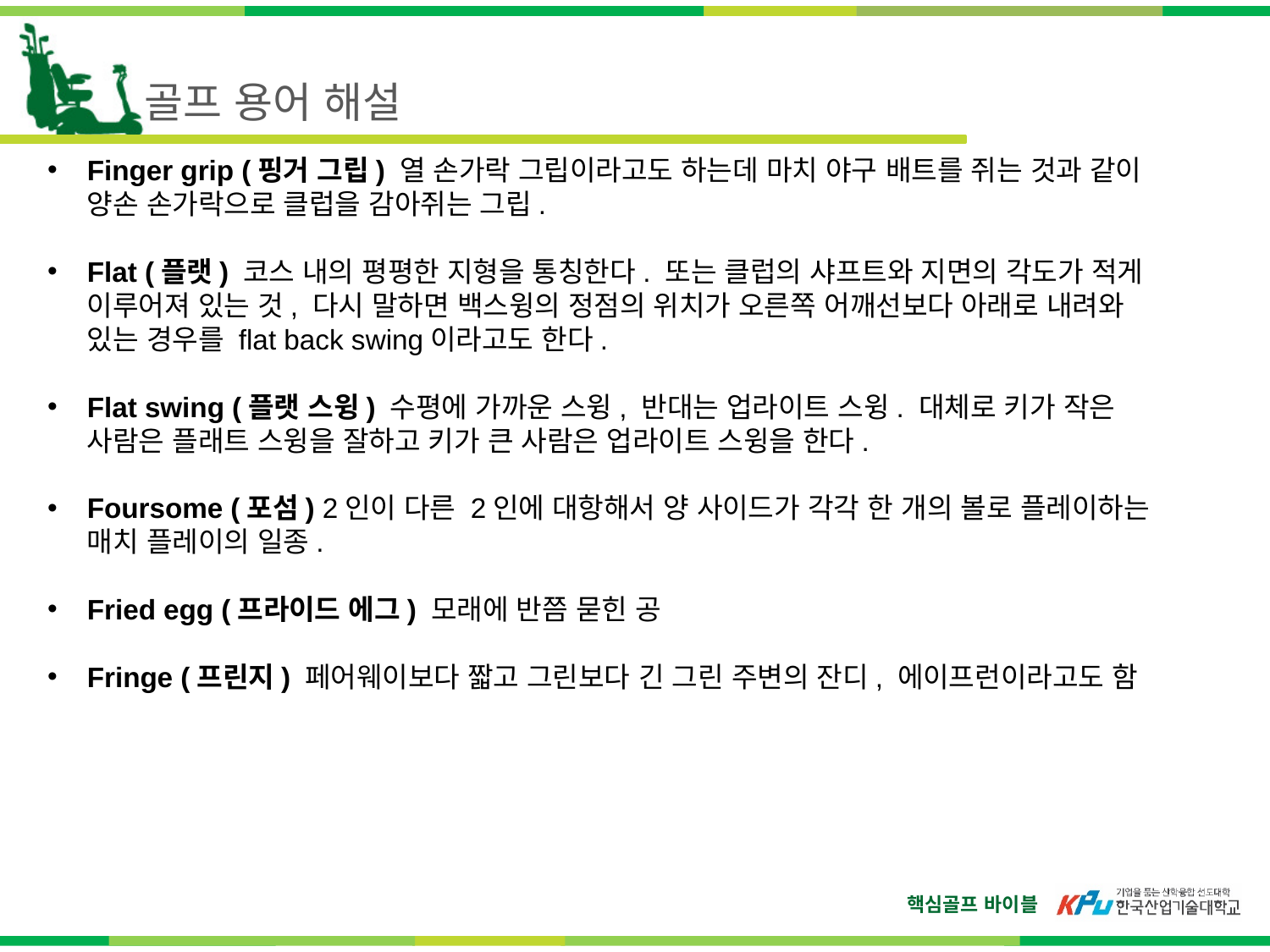

골프 용어 해설

Finger grip (핑거 그립) 열 손가락 그립이라고도 하는데 마치 야구 배트를 쥐는 것과 같이 양손 손가락으로 클럽을 감아쥐는 그립.

Flat (플랫) 코스 내의 평평한 지형을 통칭한다. 또는 클럽의 샤프트와 지면의 각도가 적게 이루어져 있는 것, 다시 말하면 백스윙의 정점의 위치가 오른쪽 어깨선보다 아래로 내려와 있는 경우를 flat back swing이라고도 한다.

Flat swing (플랫 스윙) 수평에 가까운 스윙, 반대는 업라이트 스윙. 대체로 키가 작은 사람은 플래트 스윙을 잘하고 키가 큰 사람은 업라이트 스윙을 한다.

Foursome (포섬) 2인이 다른 2인에 대항해서 양 사이드가 각각 한 개의 볼로 플레이하는 매치 플레이의 일종.

Fried egg (프라이드 에그) 모래에 반쯤 묻힌 공

Fringe (프린지) 페어웨이보다 짧고 그린보다 긴 그린 주변의 잔디, 에이프런이라고도 함